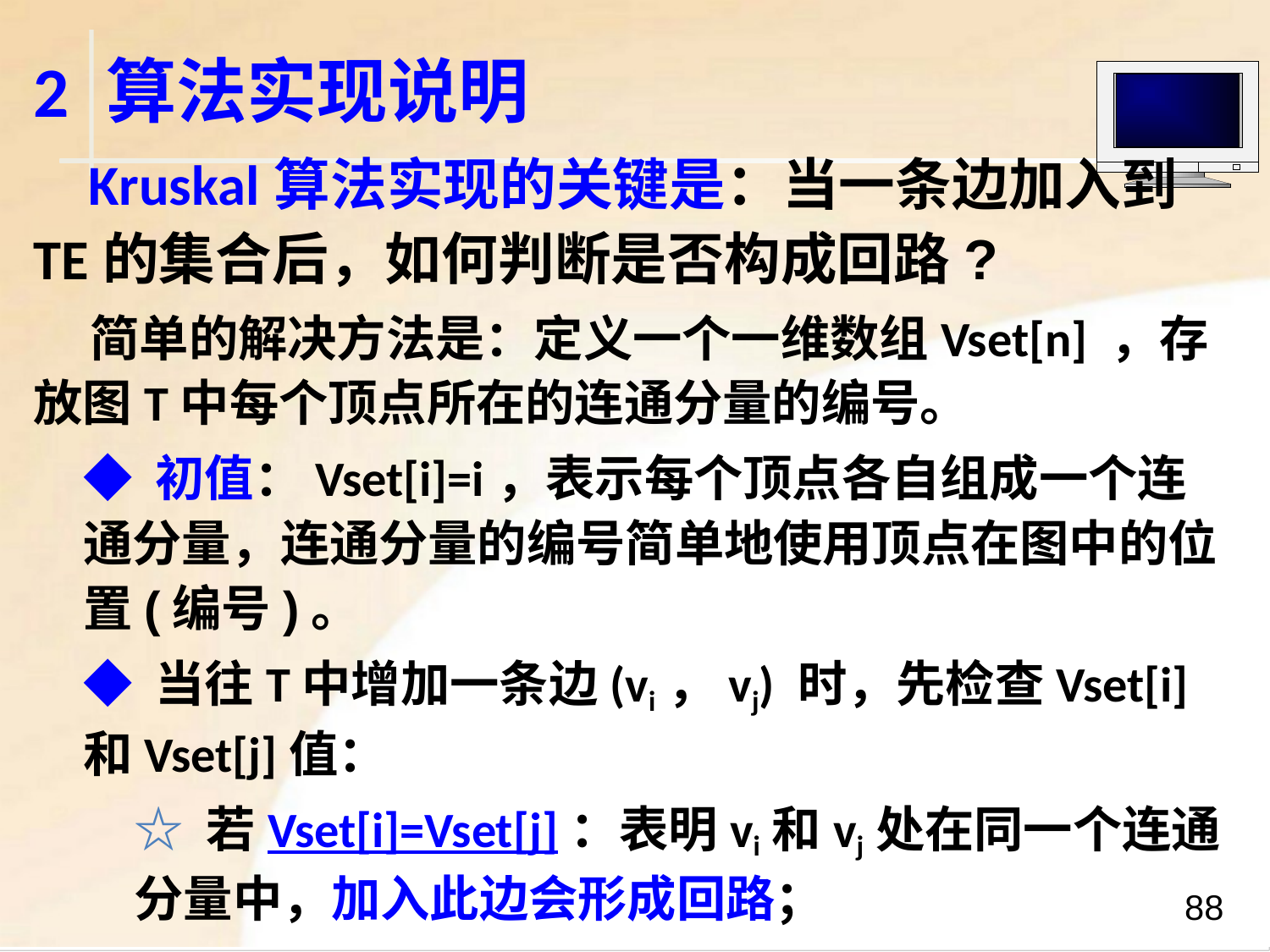

2 算法实现说明
    Kruskal算法实现的关键是：当一条边加入到TE的集合后，如何判断是否构成回路?
    简单的解决方法是：定义一个一维数组Vset[n] ，存放图T中每个顶点所在的连通分量的编号。
◆ 初值：Vset[i]=i，表示每个顶点各自组成一个连通分量，连通分量的编号简单地使用顶点在图中的位置(编号)。
◆ 当往T中增加一条边(vi，vj) 时，先检查Vset[i]和Vset[j]值：
☆ 若Vset[i]=Vset[j]：表明vi和vj处在同一个连通分量中，加入此边会形成回路；